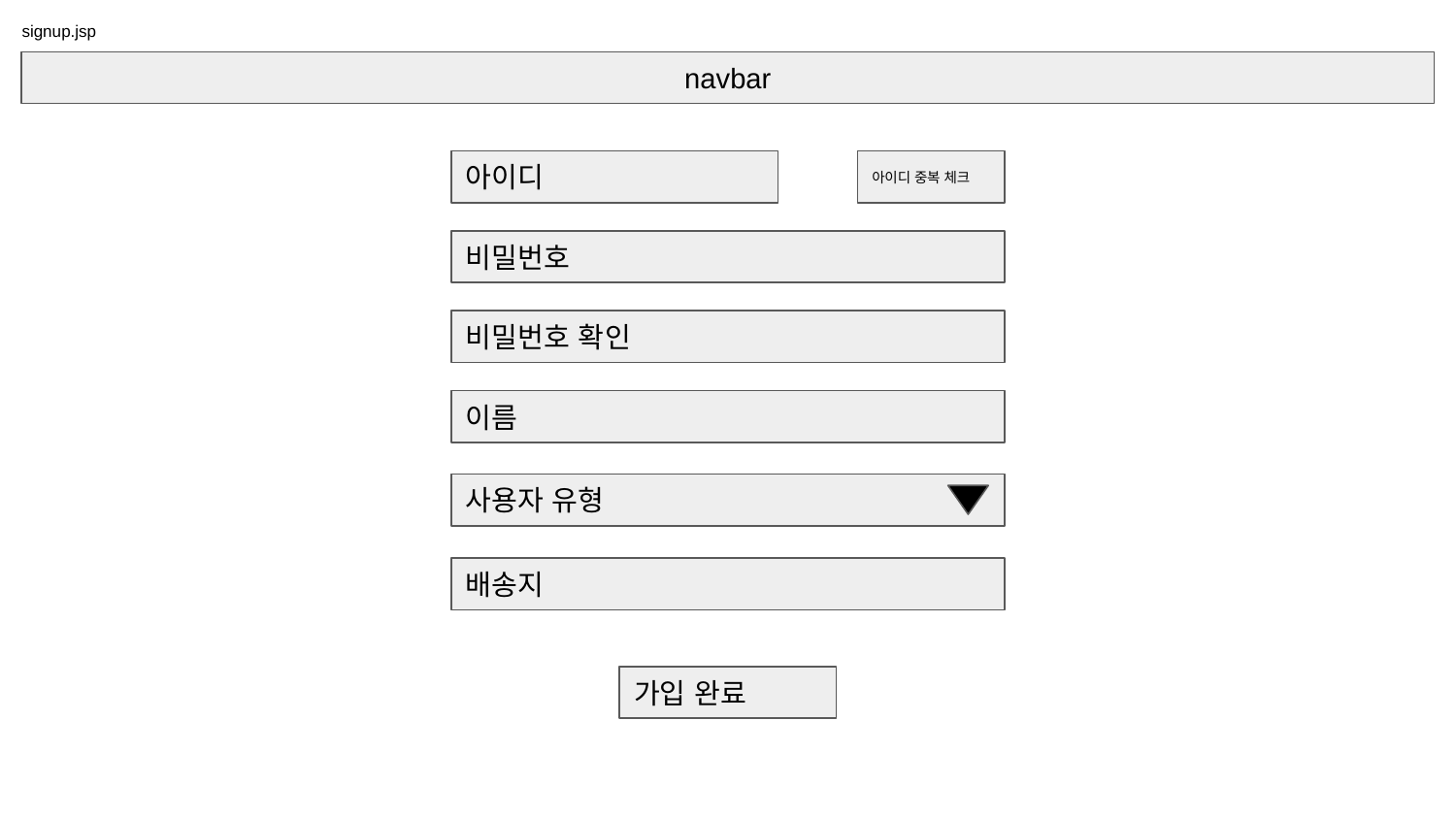

# signup.jsp
navbar
아이디
아이디 중복 체크
비밀번호
비밀번호 확인
이름
사용자 유형

배송지
가입 완료